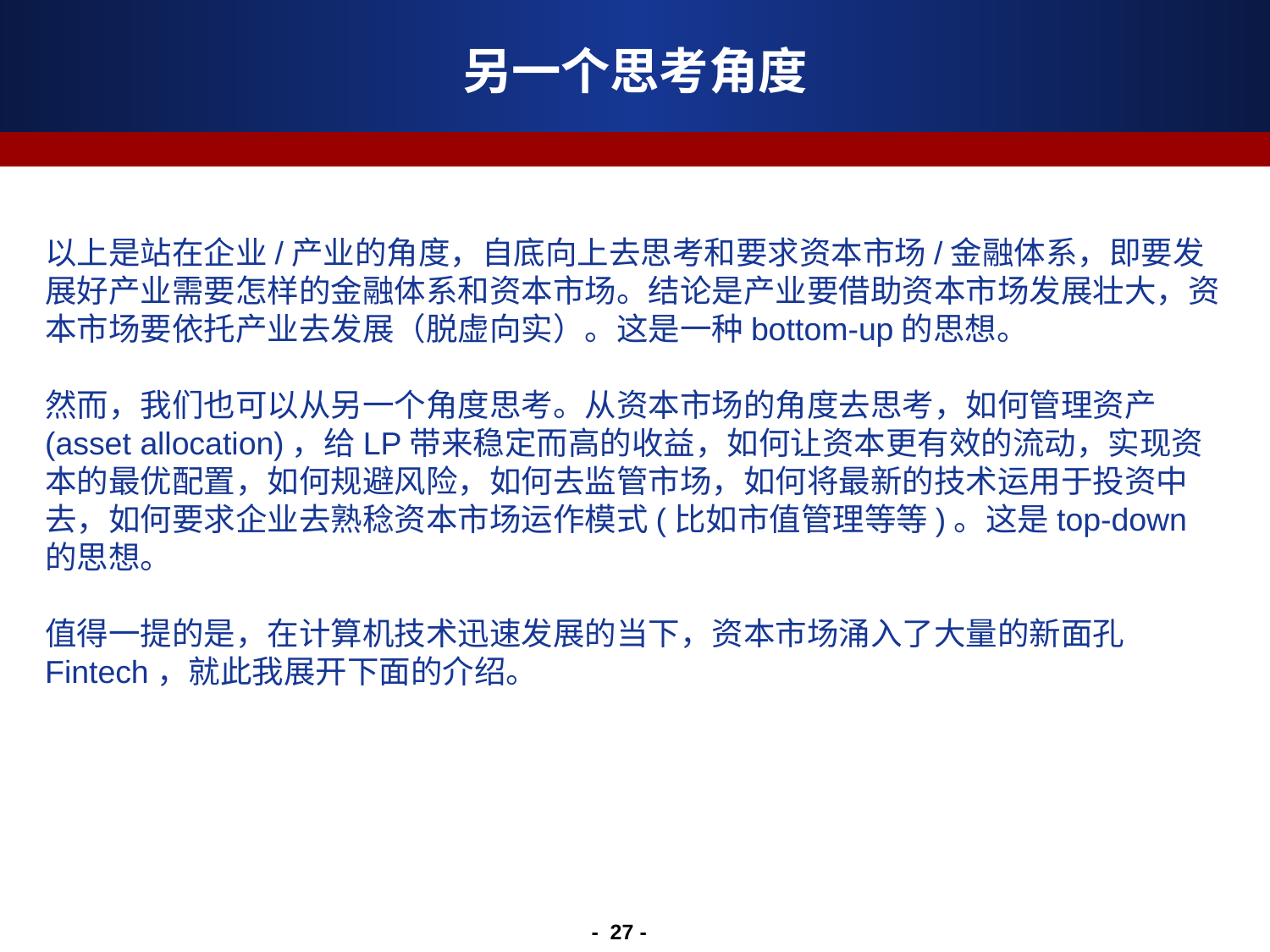

# 另一个思考角度
以上是站在企业/产业的角度，自底向上去思考和要求资本市场/金融体系，即要发展好产业需要怎样的金融体系和资本市场。结论是产业要借助资本市场发展壮大，资本市场要依托产业去发展（脱虚向实）。这是一种bottom-up的思想。

然而，我们也可以从另一个角度思考。从资本市场的角度去思考，如何管理资产(asset allocation)，给LP带来稳定而高的收益，如何让资本更有效的流动，实现资本的最优配置，如何规避风险，如何去监管市场，如何将最新的技术运用于投资中去，如何要求企业去熟稔资本市场运作模式(比如市值管理等等)。这是top-down的思想。

值得一提的是，在计算机技术迅速发展的当下，资本市场涌入了大量的新面孔Fintech，就此我展开下面的介绍。